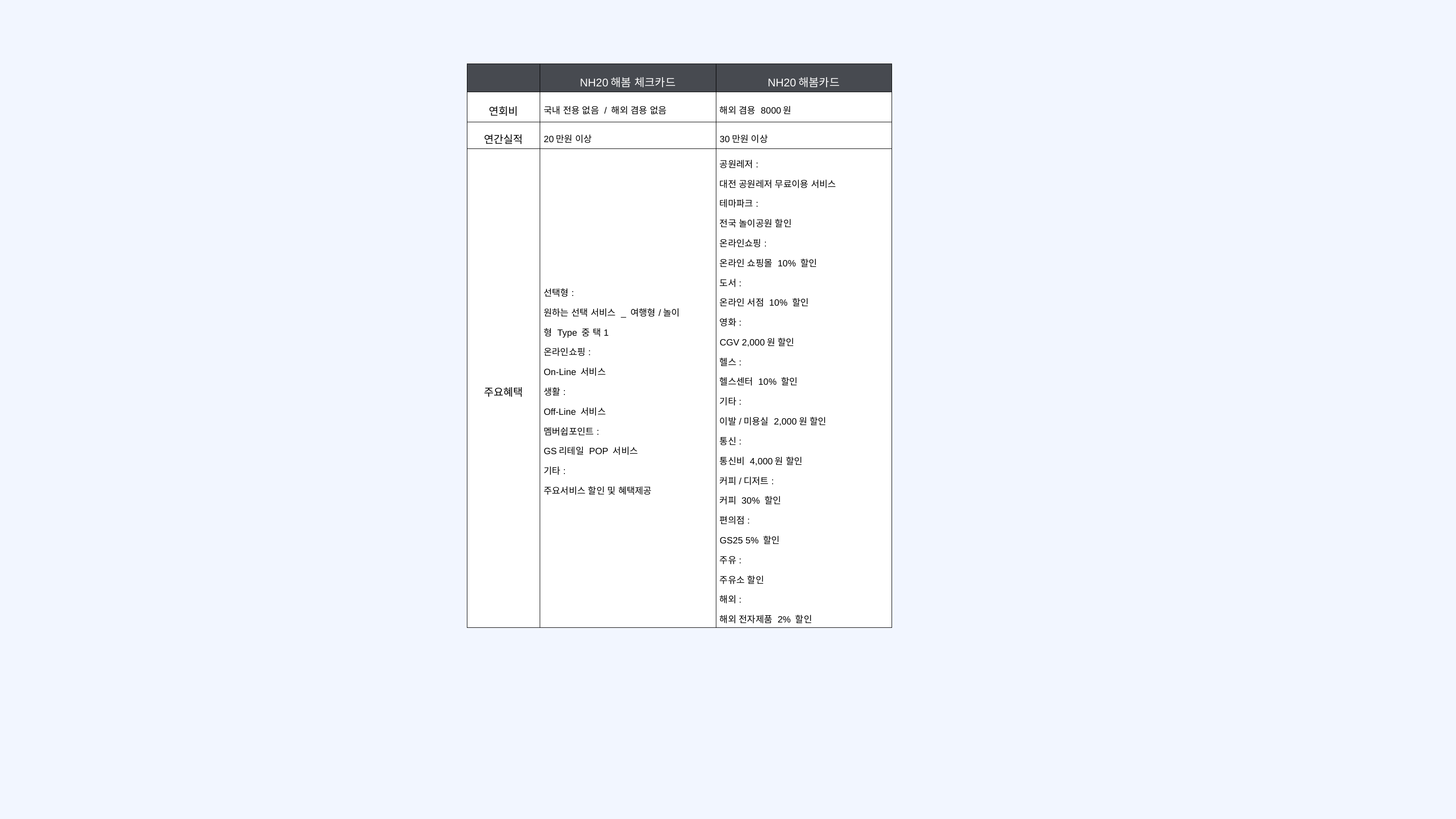

|  | NH20해봄 체크카드 | NH20해봄카드 |
| --- | --- | --- |
| 연회비 | 국내 전용 없음 / 해외 겸용 없음 | 해외 겸용 8000원 |
| 연간실적 | 20만원 이상 | 30만원 이상 |
| 주요혜택 | 선택형: 원하는 선택 서비스 \_ 여행형/놀이형 Type 중 택1 온라인쇼핑: On-Line 서비스 생활: Off-Line 서비스 멤버쉽포인트: GS리테일 POP 서비스 기타: 주요서비스 할인 및 혜택제공 | 공원레저: 대전 공원레저 무료이용 서비스 테마파크: 전국 놀이공원 할인 온라인쇼핑: 온라인 쇼핑몰 10% 할인 도서: 온라인 서점 10% 할인 영화: CGV 2,000원 할인 헬스: 헬스센터 10% 할인 기타: 이발/미용실 2,000원 할인 통신: 통신비 4,000원 할인 커피/디저트: 커피 30% 할인 편의점: GS25 5% 할인 주유: 주유소 할인 해외: 해외 전자제품 2% 할인 |